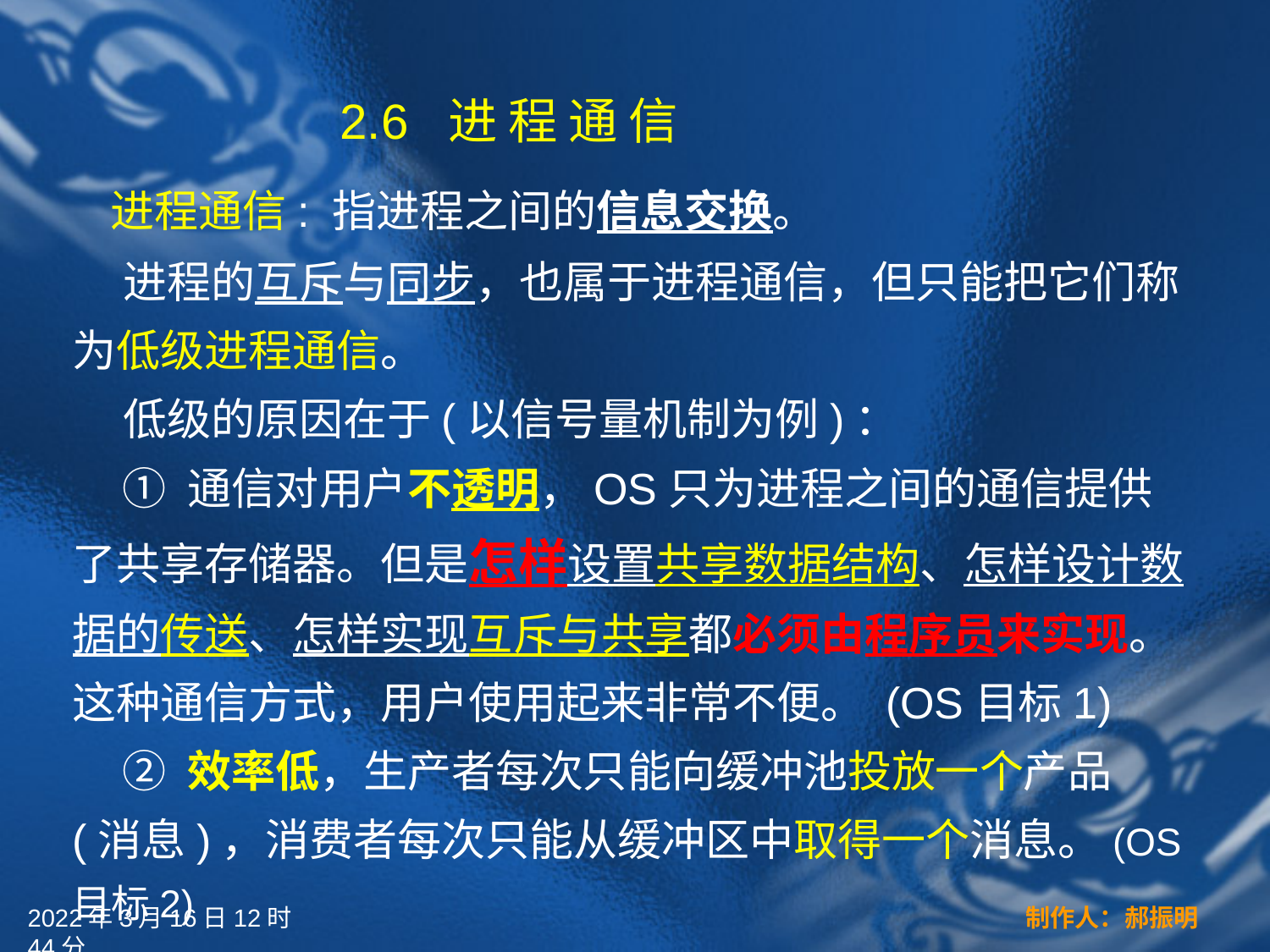

2.6  进 程 通 信
   进程通信: 指进程之间的信息交换。
    进程的互斥与同步，也属于进程通信，但只能把它们称为低级进程通信。
    低级的原因在于(以信号量机制为例)：
① 通信对用户不透明，OS只为进程之间的通信提供了共享存储器。但是怎样设置共享数据结构、怎样设计数据的传送、怎样实现互斥与共享都必须由程序员来实现。这种通信方式，用户使用起来非常不便。 (OS目标1)
② 效率低，生产者每次只能向缓冲池投放一个产品(消息)，消费者每次只能从缓冲区中取得一个消息。(OS目标2)

2022年3月16日12时44分
制作人：郝振明